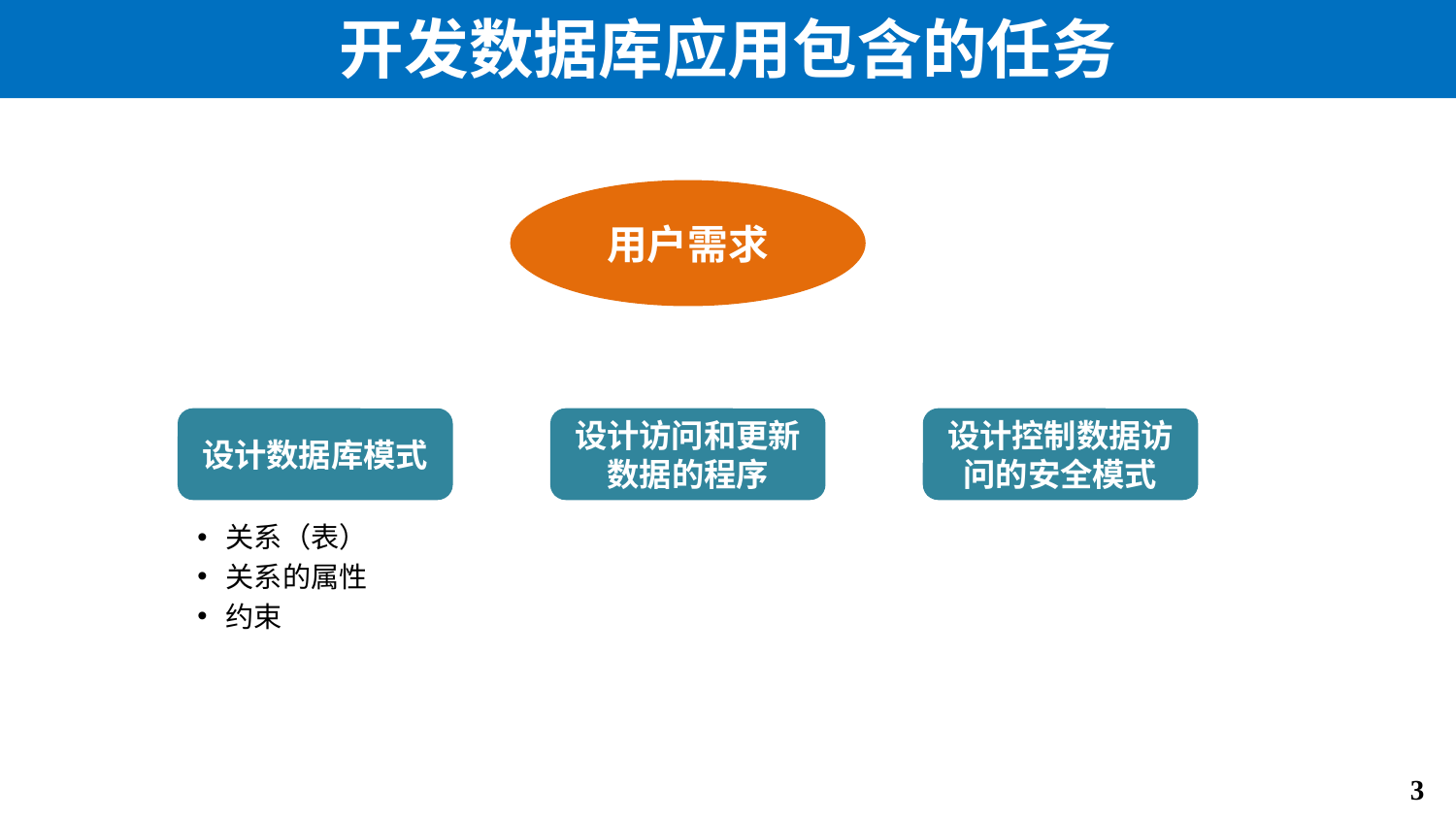

# 开发数据库应用包含的任务
用户需求
设计数据库模式
设计访问和更新数据的程序
设计控制数据访问的安全模式
关系（表）
关系的属性
约束